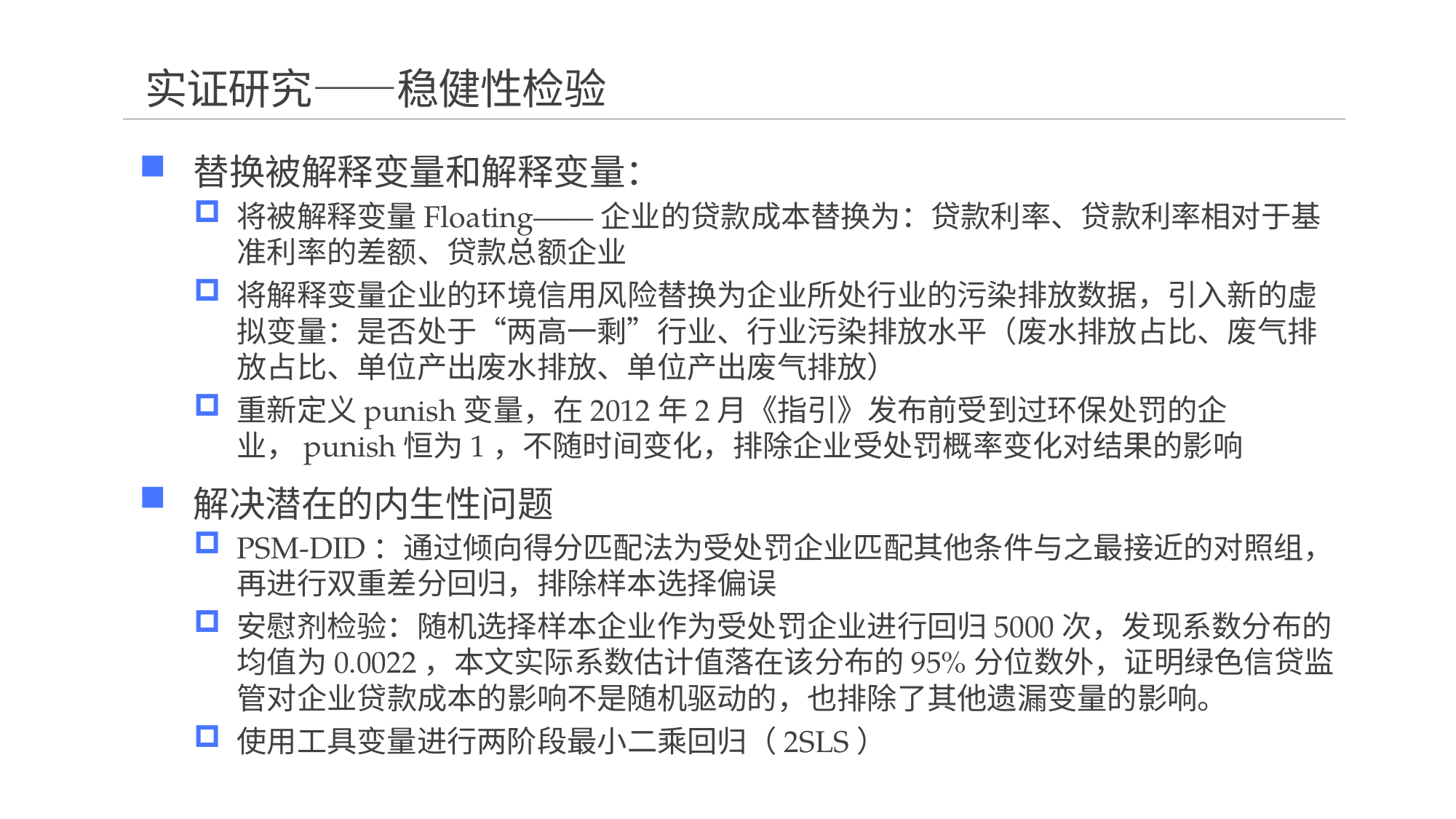

# 实证研究——稳健性检验
替换被解释变量和解释变量：
将被解释变量Floating——企业的贷款成本替换为：贷款利率、贷款利率相对于基准利率的差额、贷款总额企业
将解释变量企业的环境信用风险替换为企业所处行业的污染排放数据，引入新的虚拟变量：是否处于“两高一剩”行业、行业污染排放水平（废水排放占比、废气排放占比、单位产出废水排放、单位产出废气排放）
重新定义punish变量，在2012年2月《指引》发布前受到过环保处罚的企业，punish恒为1，不随时间变化，排除企业受处罚概率变化对结果的影响
解决潜在的内生性问题
PSM-DID：通过倾向得分匹配法为受处罚企业匹配其他条件与之最接近的对照组，再进行双重差分回归，排除样本选择偏误
安慰剂检验：随机选择样本企业作为受处罚企业进行回归5000次，发现系数分布的均值为0.0022，本文实际系数估计值落在该分布的95%分位数外，证明绿色信贷监管对企业贷款成本的影响不是随机驱动的，也排除了其他遗漏变量的影响。
使用工具变量进行两阶段最小二乘回归（2SLS）